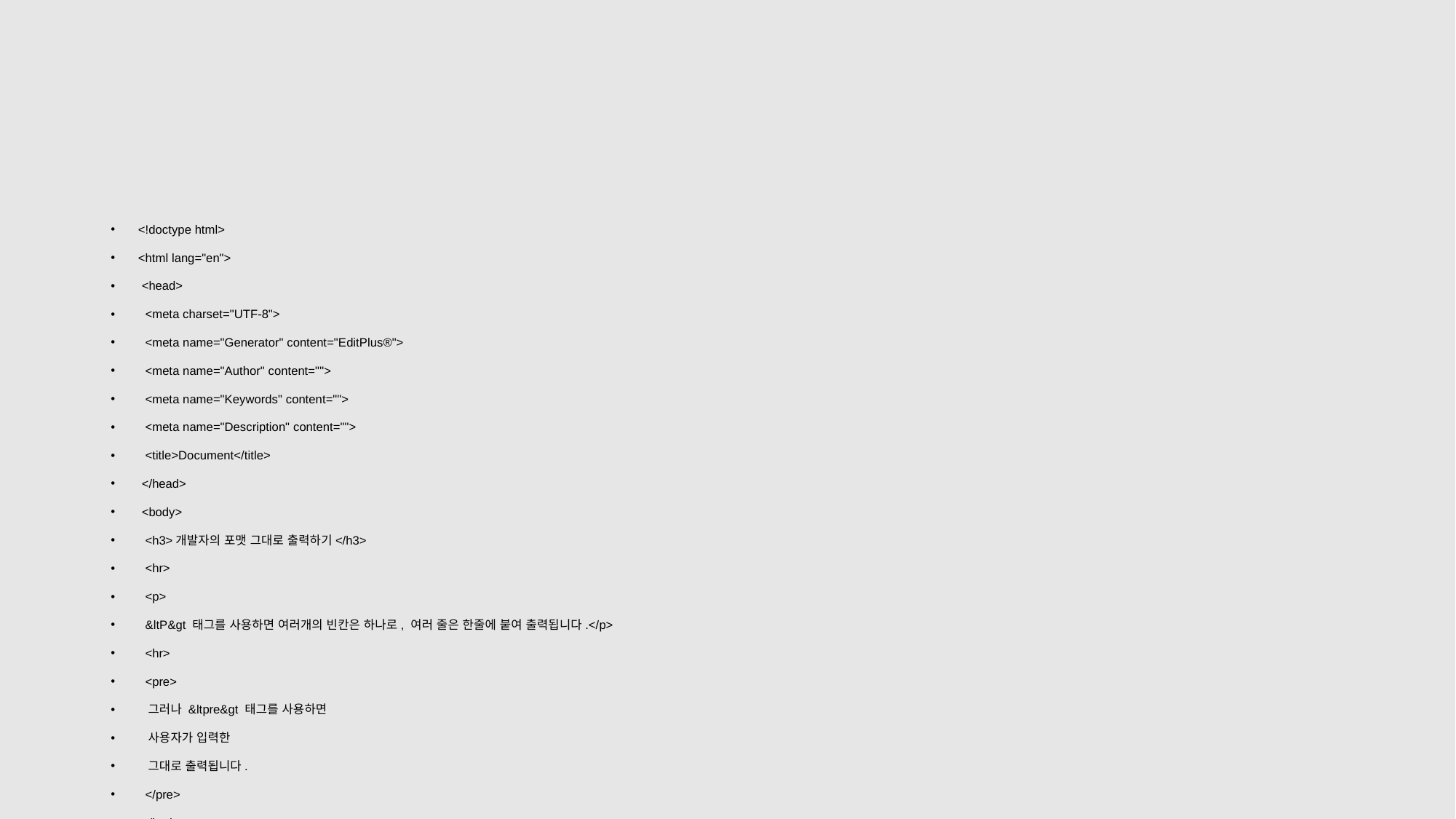

#
<!doctype html>
<html lang="en">
 <head>
  <meta charset="UTF-8">
  <meta name="Generator" content="EditPlus®">
  <meta name="Author" content="">
  <meta name="Keywords" content="">
  <meta name="Description" content="">
  <title>Document</title>
 </head>
 <body>
  <h3>개발자의 포맷 그대로 출력하기</h3>
  <hr>
  <p>
  &ltP&gt 태그를 사용하면 여러개의 빈칸은 하나로, 여러 줄은 한줄에 붙여 출력됩니다.</p>
  <hr>
  <pre>
  그러나 &ltpre&gt 태그를 사용하면
  사용자가 입력한
  그대로 출력됩니다.
  </pre>
 </body>
</html>